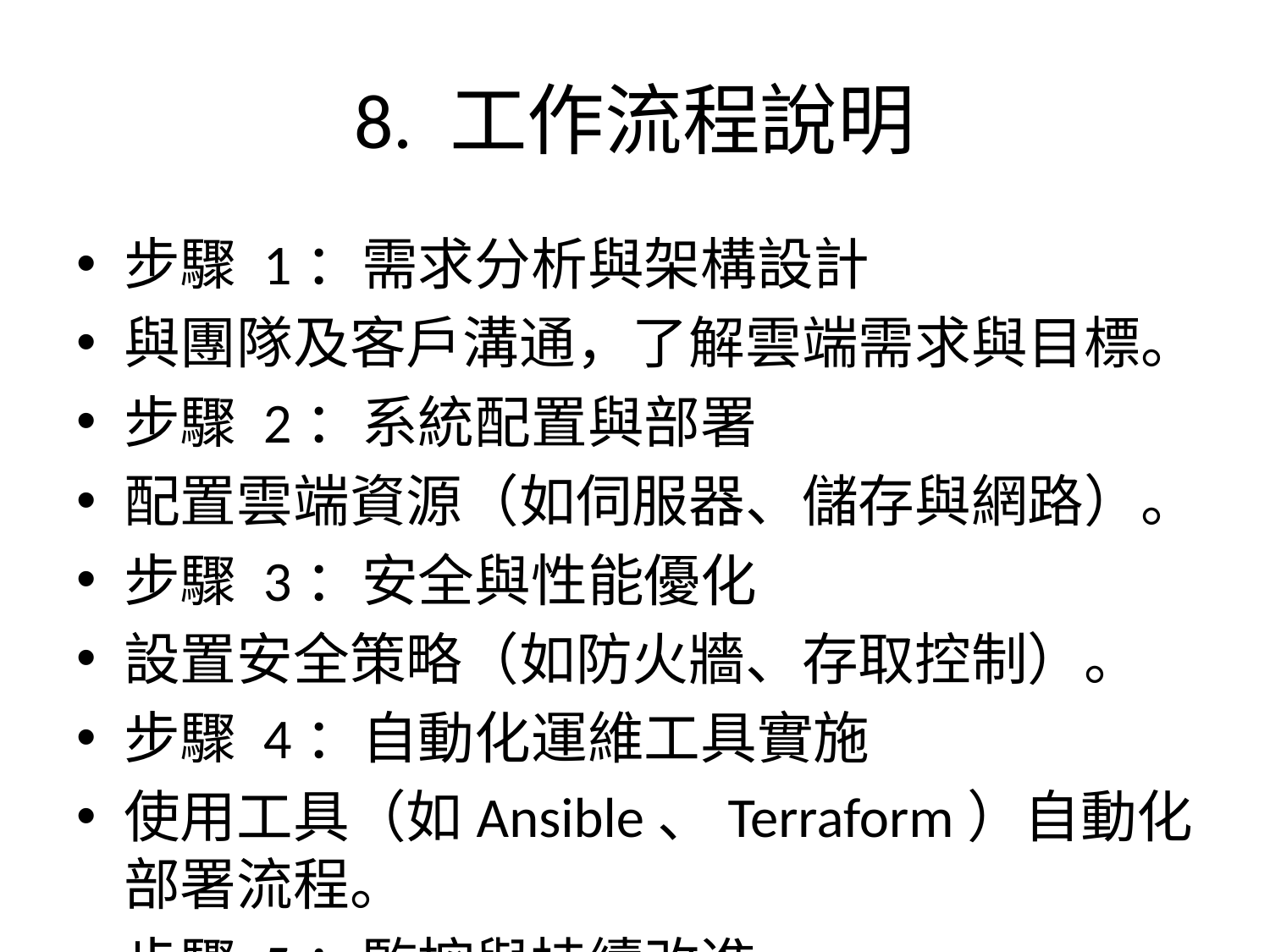

# 8. 工作流程說明
步驟 1：需求分析與架構設計
與團隊及客戶溝通，了解雲端需求與目標。
步驟 2：系統配置與部署
配置雲端資源（如伺服器、儲存與網路）。
步驟 3：安全與性能優化
設置安全策略（如防火牆、存取控制）。
步驟 4：自動化運維工具實施
使用工具（如Ansible、Terraform）自動化部署流程。
步驟 5：監控與持續改進
定期檢查系統性能，確保穩定運行。
步驟 6：成果交付與文件管理
完成系統測試，準備交付文件與用戶指南。